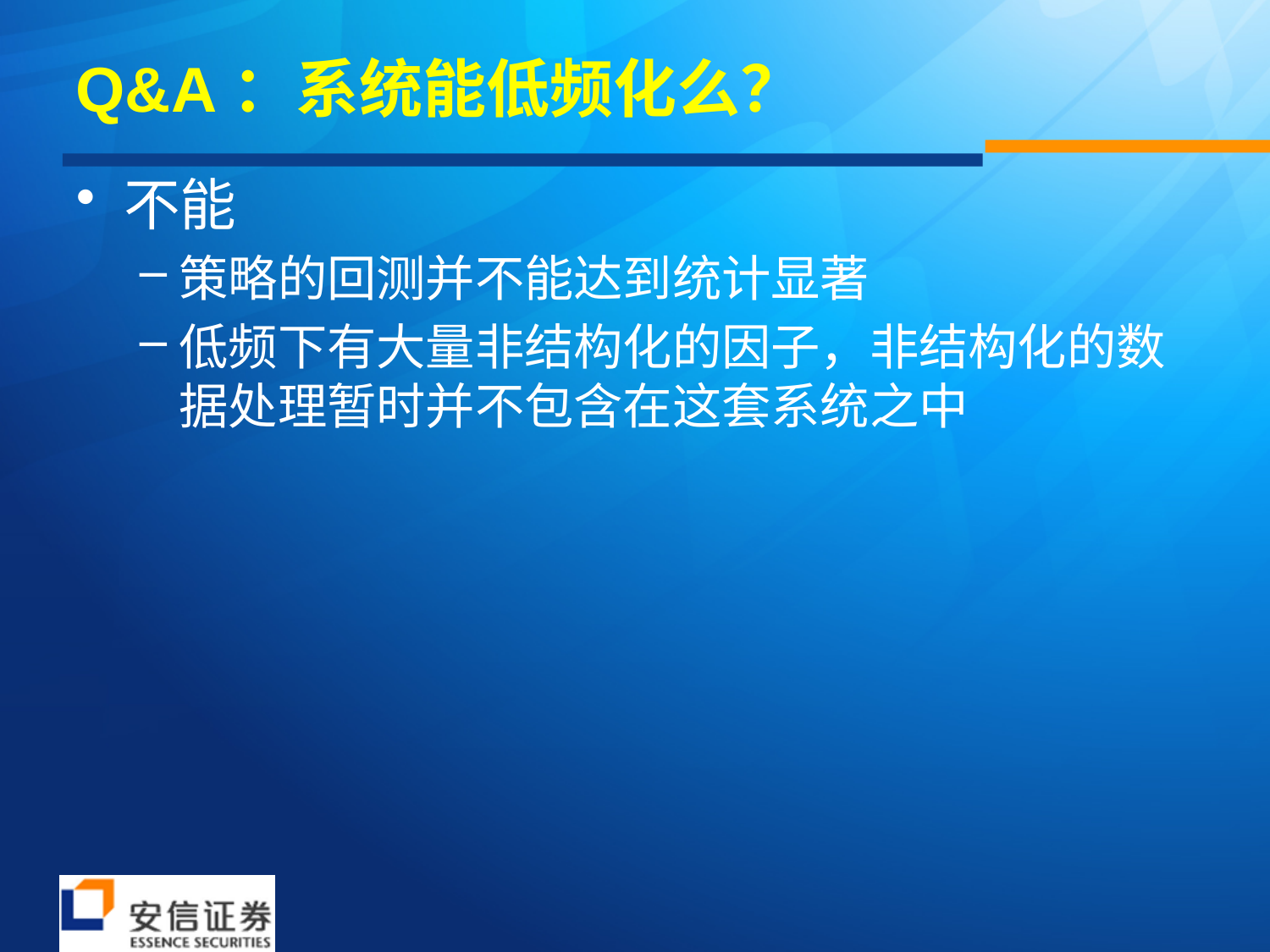

# Q&A：系统能低频化么？
不能
策略的回测并不能达到统计显著
低频下有大量非结构化的因子，非结构化的数据处理暂时并不包含在这套系统之中